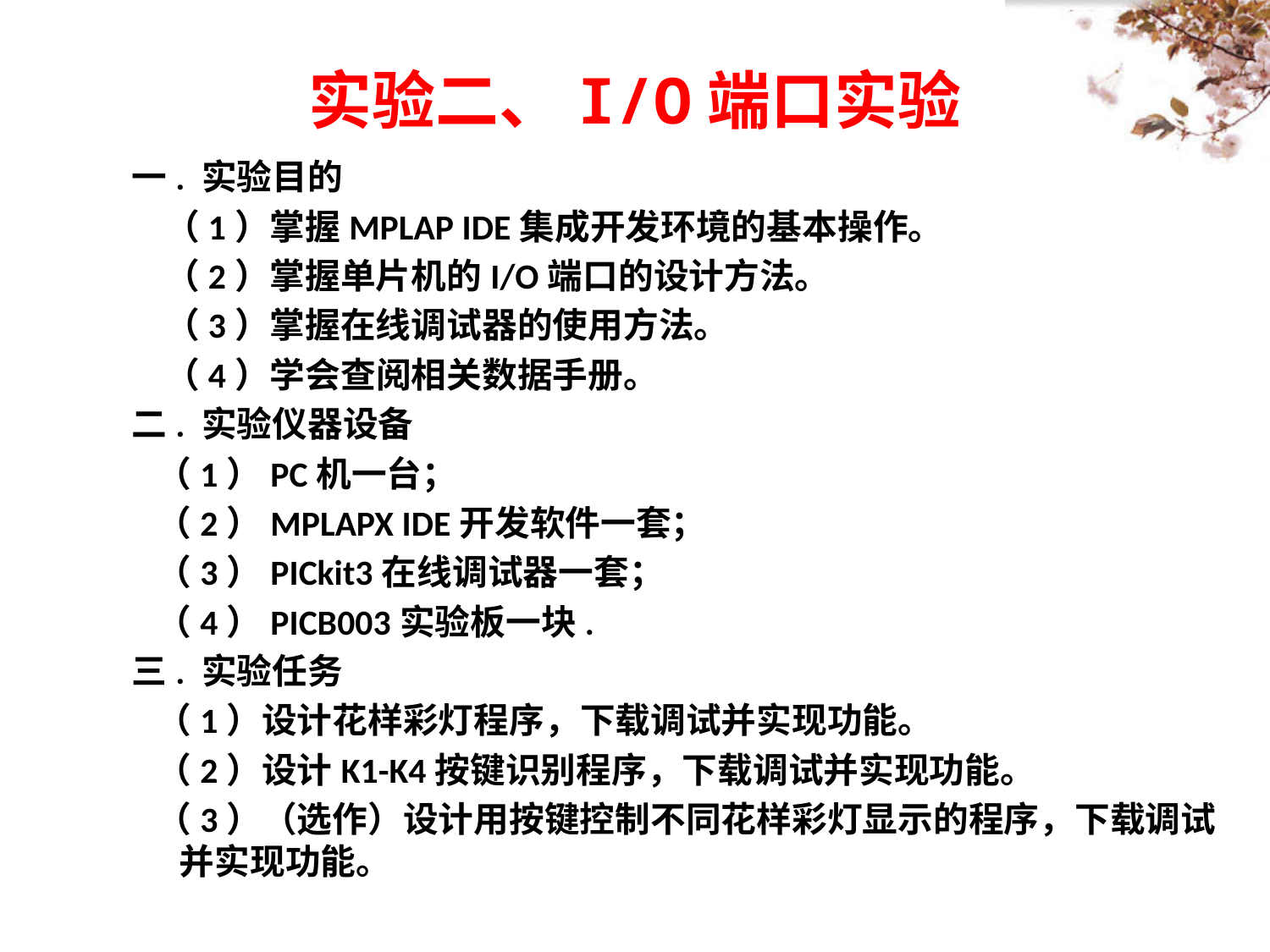

# 实验二、I/O端口实验
一. 实验目的
   （1）掌握MPLAP IDE集成开发环境的基本操作。
   （2）掌握单片机的I/O端口的设计方法。
   （3）掌握在线调试器的使用方法。
   （4）学会查阅相关数据手册。
二. 实验仪器设备
  （1）PC机一台；
  （2）MPLAPX IDE开发软件一套；
  （3）PICkit3在线调试器一套；
  （4）PICB003实验板一块.
三. 实验任务
  （1）设计花样彩灯程序，下载调试并实现功能。
  （2）设计K1-K4按键识别程序，下载调试并实现功能。
  （3）（选作）设计用按键控制不同花样彩灯显示的程序，下载调试并实现功能。